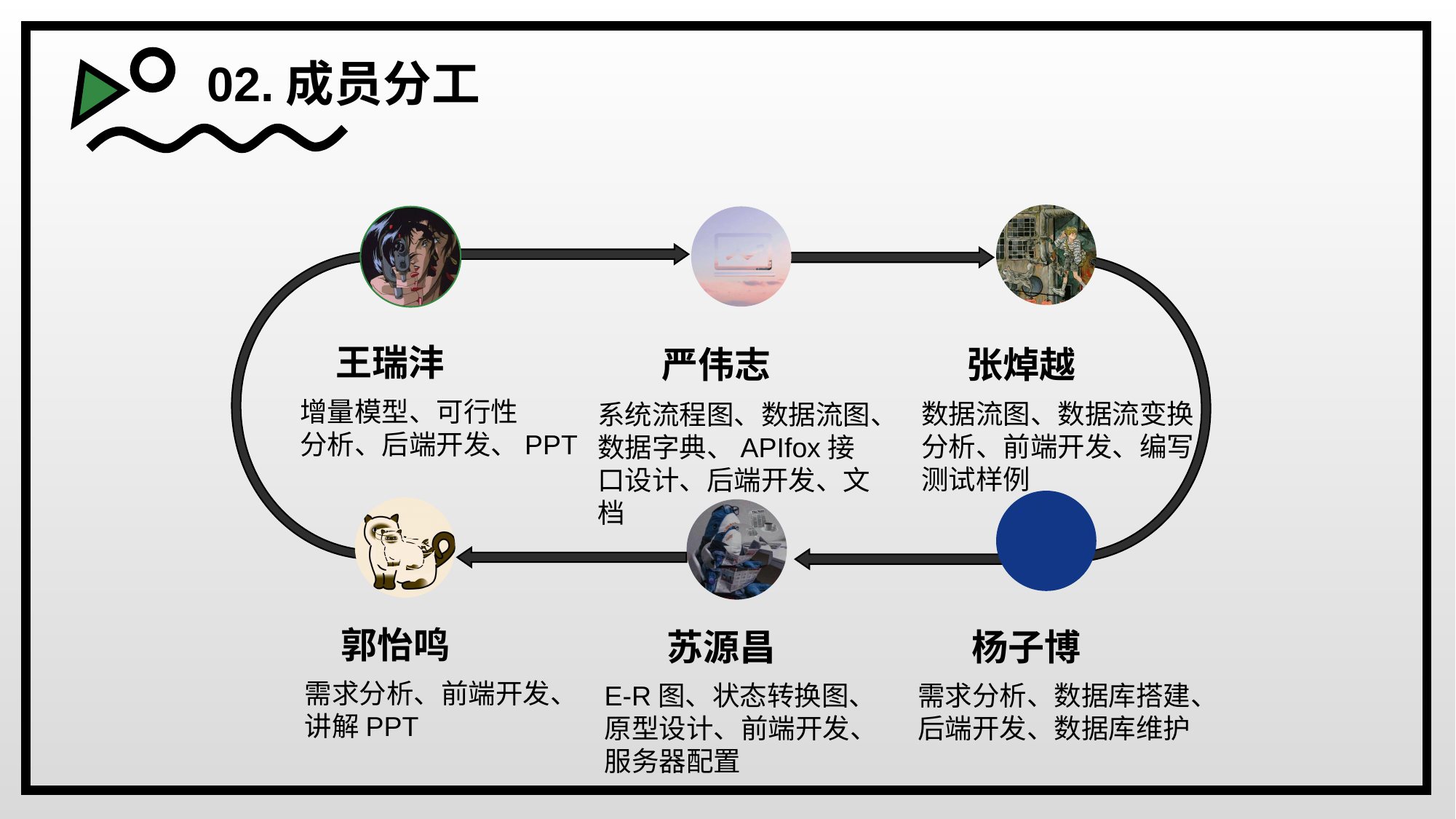

02.成员分工

王瑞沣
严伟志
张焯越
增量模型、可行性
分析、后端开发、PPT
数据流图、数据流变换分析、前端开发、编写测试样例
系统流程图、数据流图、数据字典、APIfox接口设计、后端开发、文档

郭怡鸣
苏源昌
杨子博
需求分析、前端开发、
讲解PPT
需求分析、数据库搭建、后端开发、数据库维护
E-R图、状态转换图、原型设计、前端开发、服务器配置